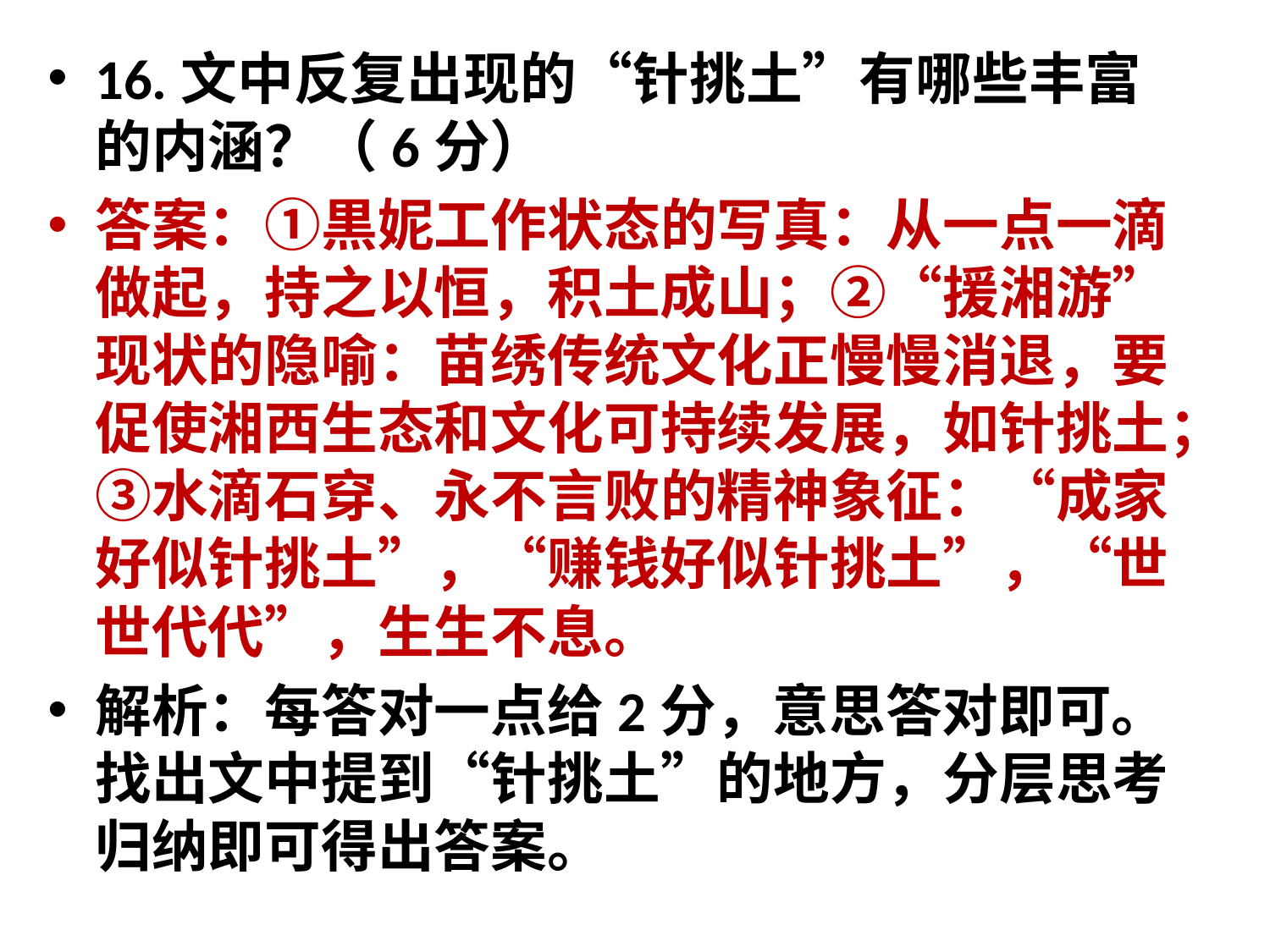

16.文中反复出现的“针挑土”有哪些丰富的内涵？（6分）
答案：①黒妮工作状态的写真：从一点一滴做起，持之以恒，积土成山；②“援湘游”现状的隐喻：苗绣传统文化正慢慢消退，要促使湘西生态和文化可持续发展，如针挑土；③水滴石穿、永不言败的精神象征：“成家好似针挑土”，“赚钱好似针挑土”，“世世代代”，生生不息。
解析：每答对一点给2分，意思答对即可。找出文中提到“针挑土”的地方，分层思考归纳即可得出答案。